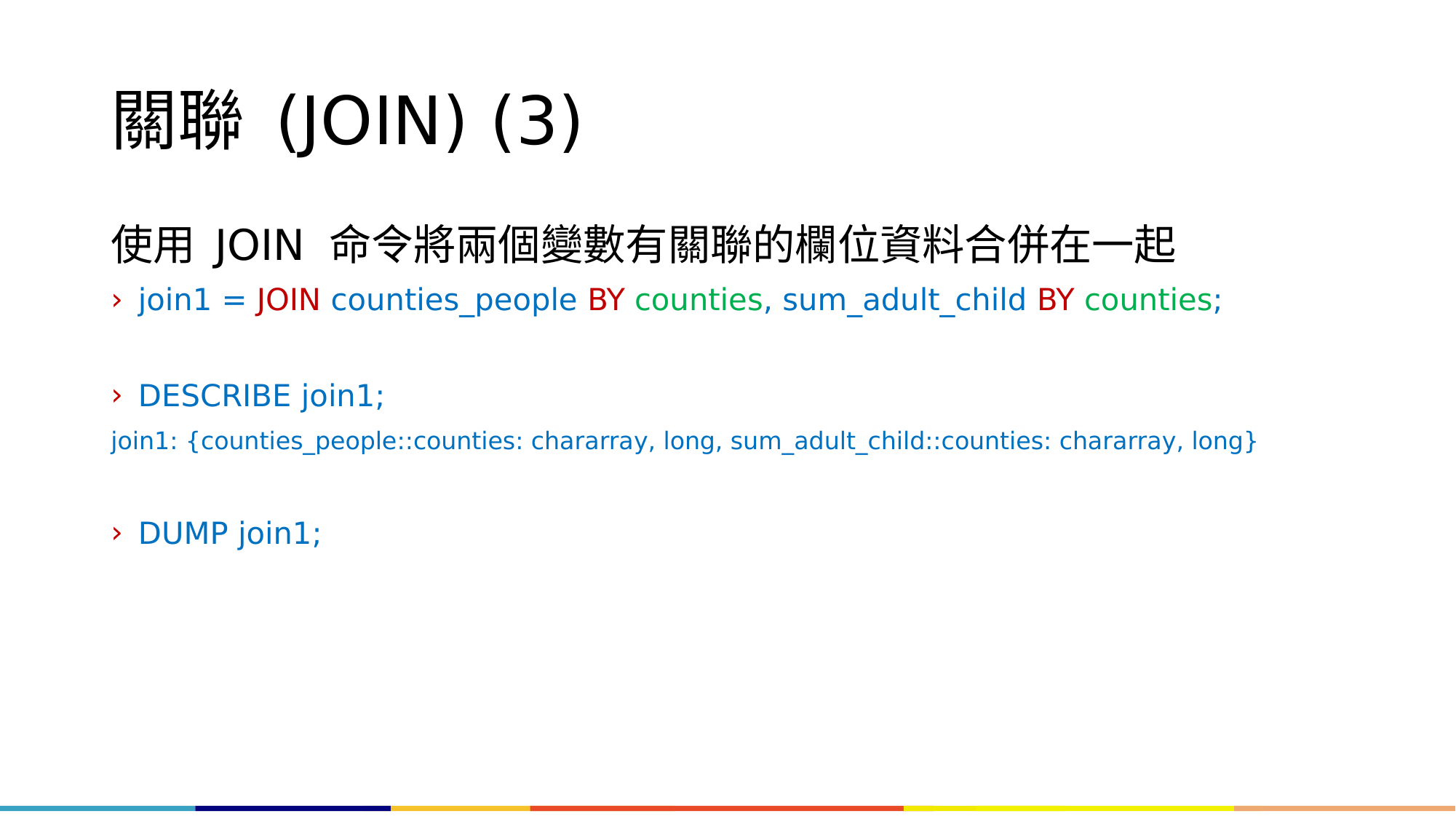

# 關聯 (JOIN) (3)
使用 JOIN 命令將兩個變數有關聯的欄位資料合併在一起
join1 = JOIN counties_people BY counties, sum_adult_child BY counties;

DESCRIBE join1;
join1: {counties_people::counties: chararray, long, sum_adult_child::counties: chararray, long}

DUMP join1;